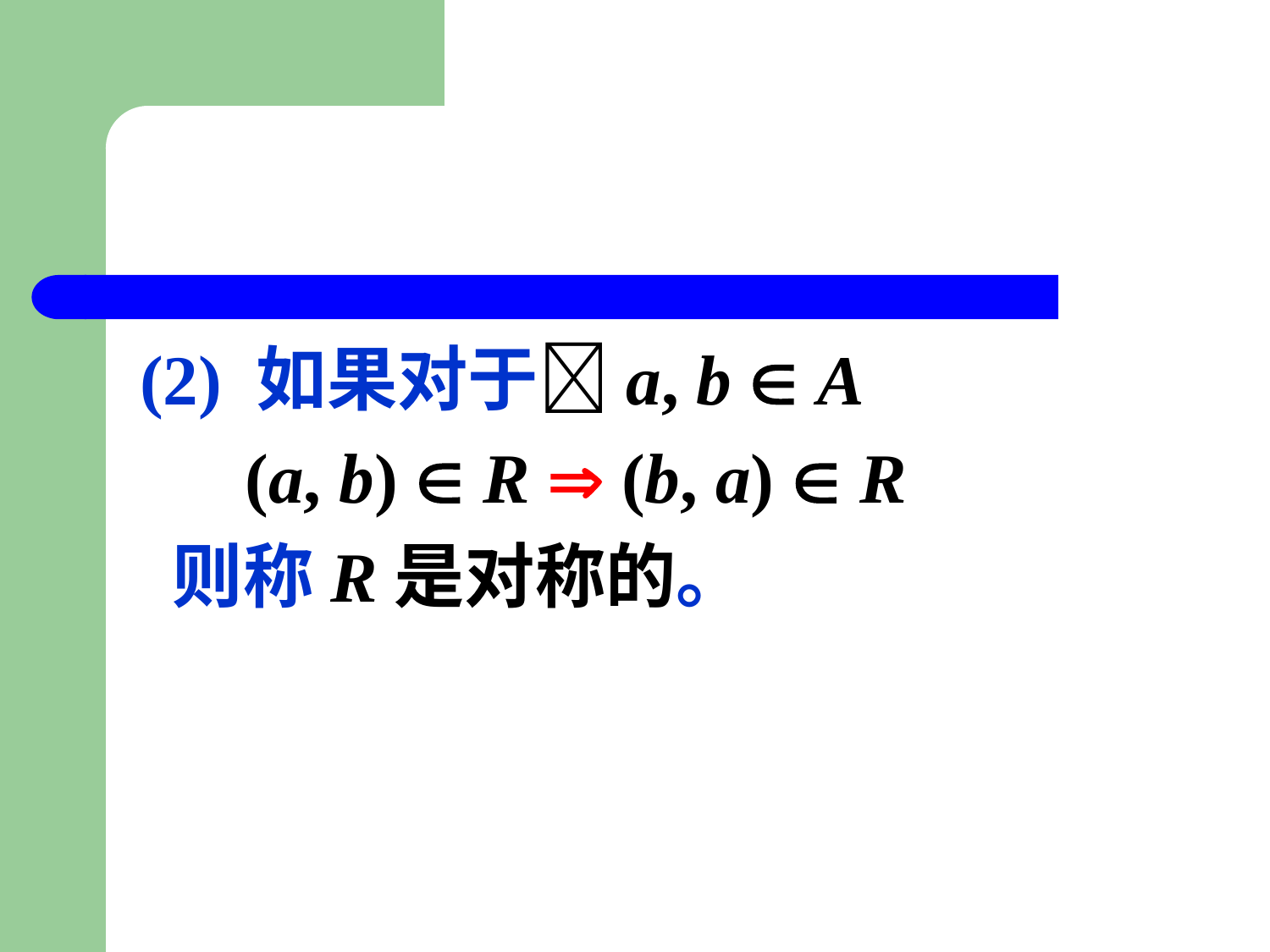

#
(2) 如果对于∀a, b ∈ A
      (a, b) ∈ R ⇒ (b, a) ∈ R
 则称R是对称的。